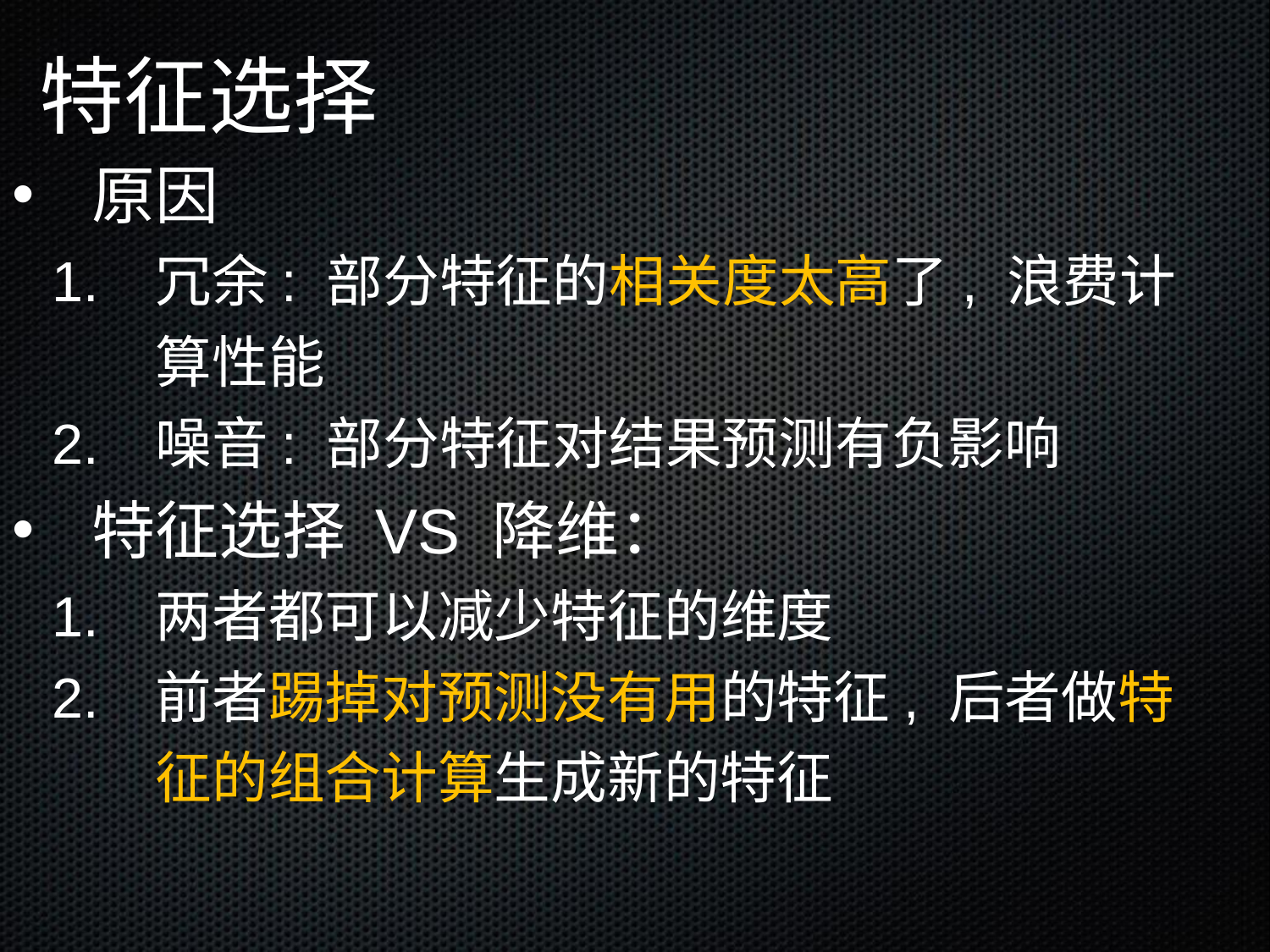

特征选择
原因
冗余: 部分特征的相关度太高了, 浪费计算性能
噪音: 部分特征对结果预测有负影响
特征选择 VS 降维：
两者都可以减少特征的维度
前者踢掉对预测没有用的特征, 后者做特征的组合计算生成新的特征